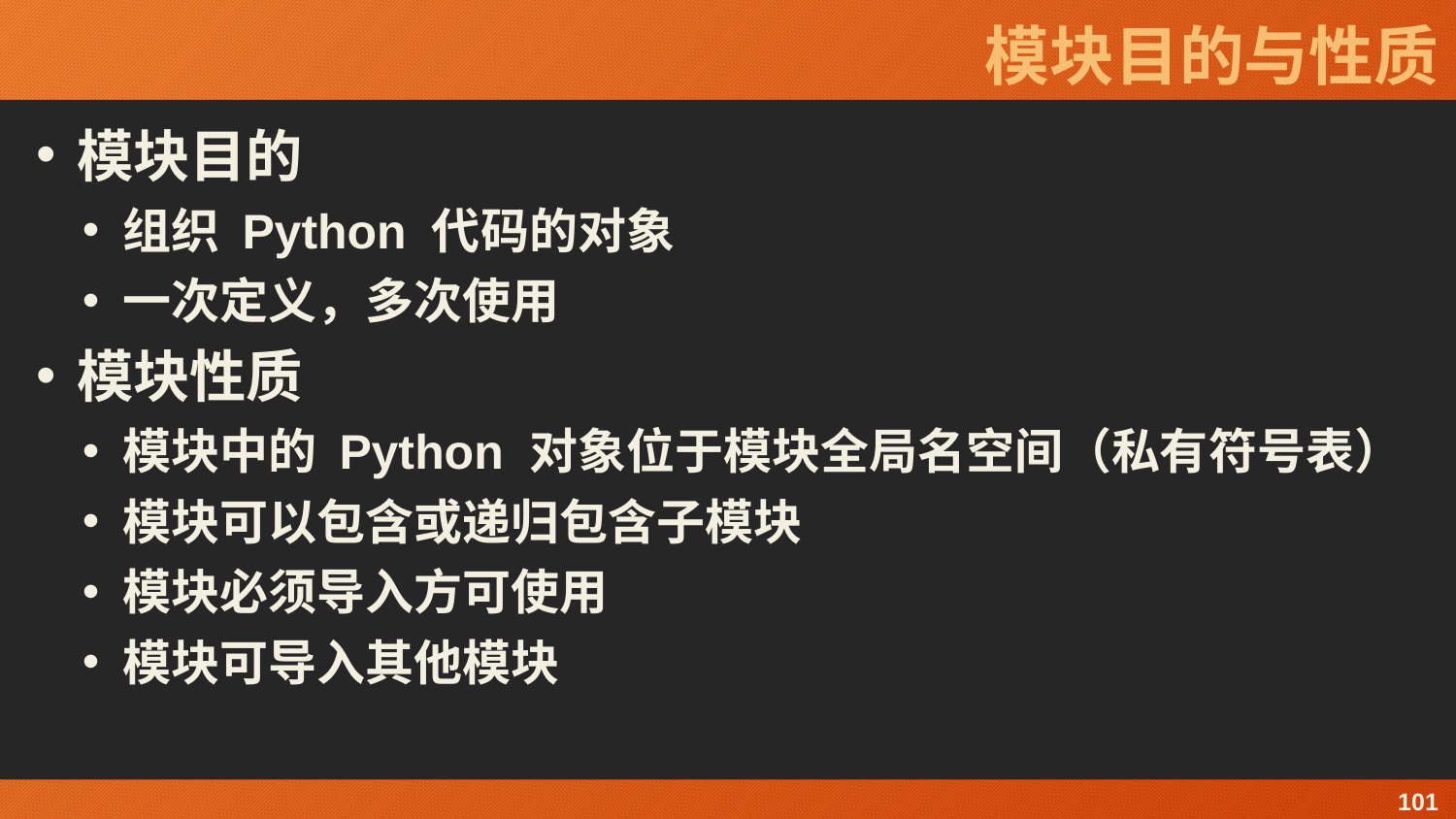

# 模块目的与性质
模块目的
组织 Python 代码的对象
一次定义，多次使用
模块性质
模块中的 Python 对象位于模块全局名空间（私有符号表）
模块可以包含或递归包含子模块
模块必须导入方可使用
模块可导入其他模块
101